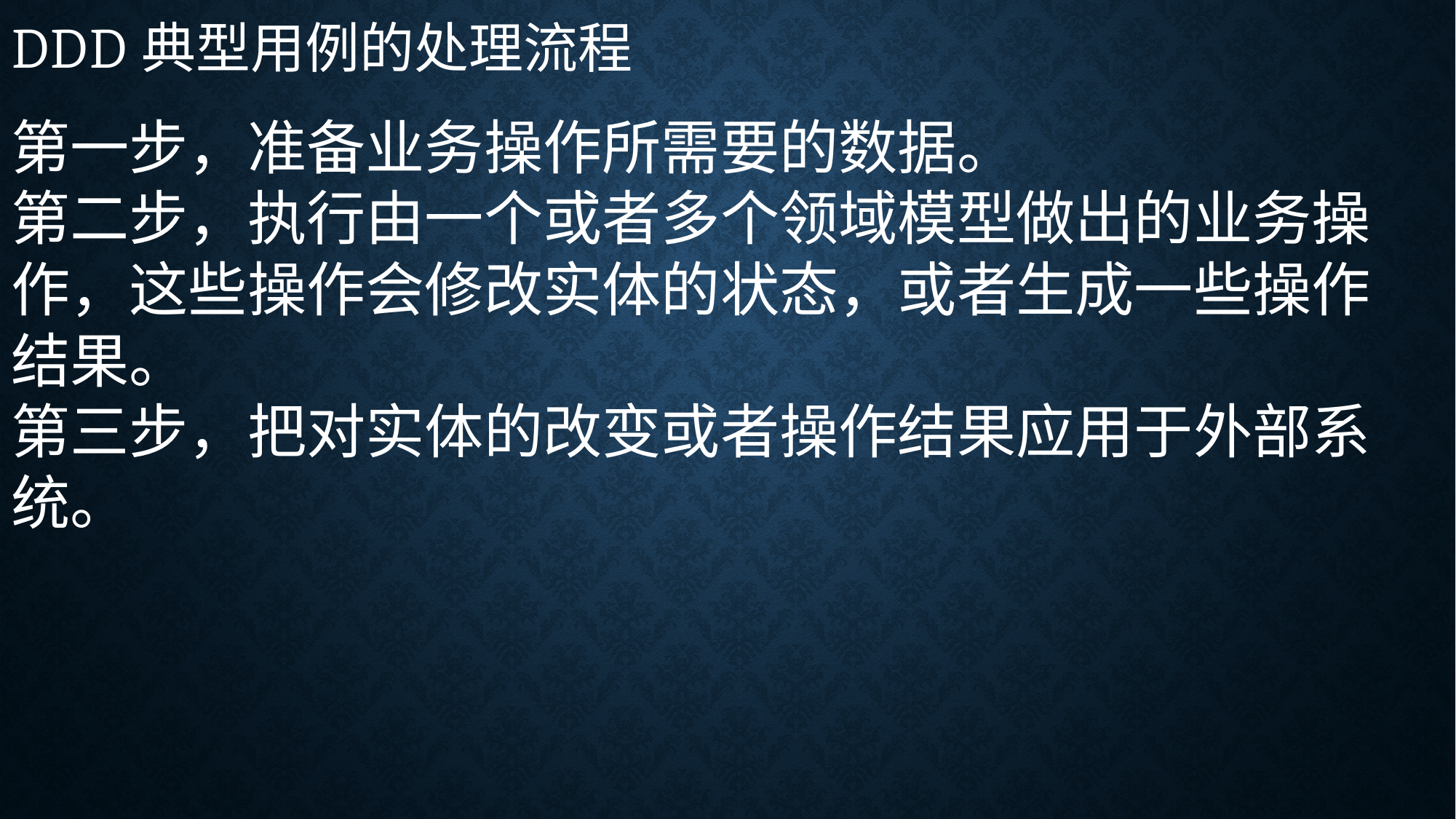

DDD典型用例的处理流程
第一步，准备业务操作所需要的数据。
第二步，执行由一个或者多个领域模型做出的业务操作，这些操作会修改实体的状态，或者生成一些操作结果。
第三步，把对实体的改变或者操作结果应用于外部系统。